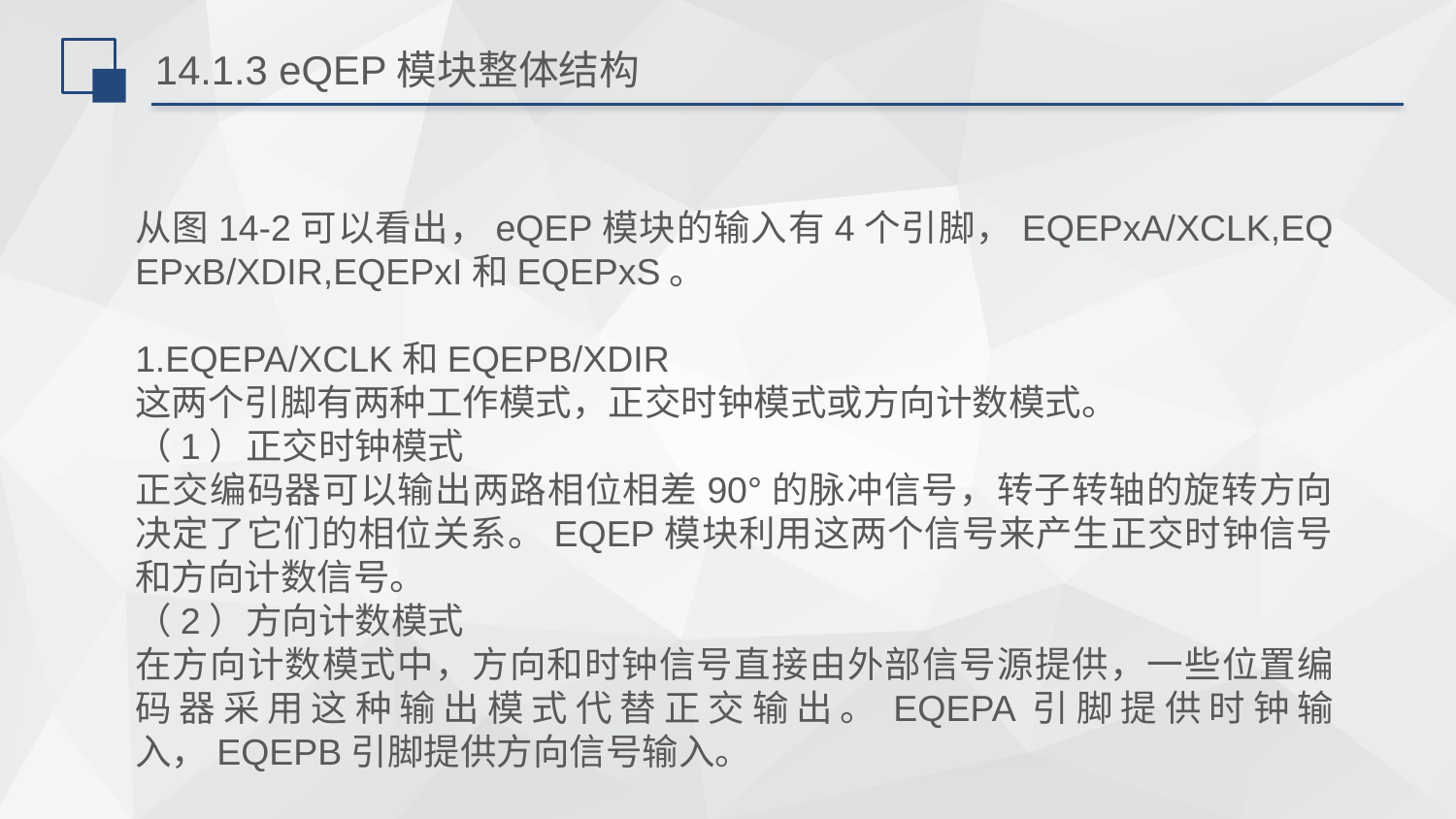

# 14.1.3 eQEP模块整体结构
       从图14-2可以看出，eQEP模块的输入有4个引脚，EQEPxA/XCLK,EQEPxB/XDIR,EQEPxI和EQEPxS。

1.EQEPA/XCLK和EQEPB/XDIR
这两个引脚有两种工作模式，正交时钟模式或方向计数模式。
（1）正交时钟模式
正交编码器可以输出两路相位相差90°的脉冲信号，转子转轴的旋转方向决定了它们的相位关系。EQEP模块利用这两个信号来产生正交时钟信号和方向计数信号。
（2）方向计数模式
在方向计数模式中，方向和时钟信号直接由外部信号源提供，一些位置编码器采用这种输出模式代替正交输出。EQEPA引脚提供时钟输入，EQEPB引脚提供方向信号输入。